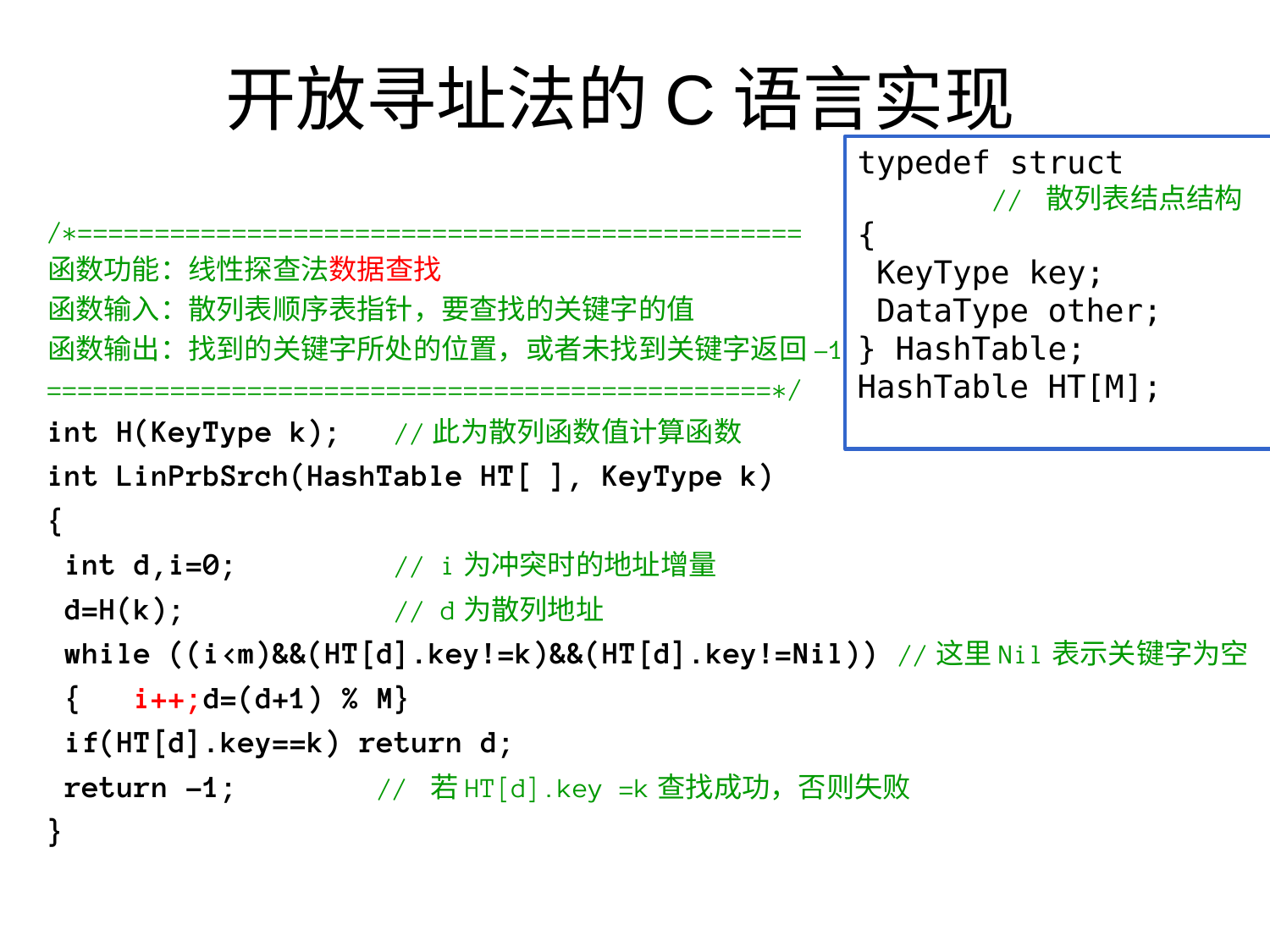

# 开放寻址法的C语言实现
typedef struct
        // 散列表结点结构
{
 KeyType key;
 DataType other;
} HashTable;
HashTable HT[M];
/*===============================================
函数功能：线性探查法数据查找
函数输入：散列表顺序表指针，要查找的关键字的值
函数输出：找到的关键字所处的位置，或者未找到关键字返回-1
===============================================*/
int H(KeyType k);   //此为散列函数值计算函数
int LinPrbSrch(HashTable HT[ ], KeyType k)
{
 int d,i=0;         // i为冲突时的地址增量
 d=H(k);            // d为散列地址
 while ((i<m)&&(HT[d].key!=k)&&(HT[d].key!=Nil)) //这里Nil表示关键字为空
 {   i++;d=(d+1) % M}
 if(HT[d].key==k) return d;
 return -1;        // 若HT[d].key =k查找成功，否则失败
}

79